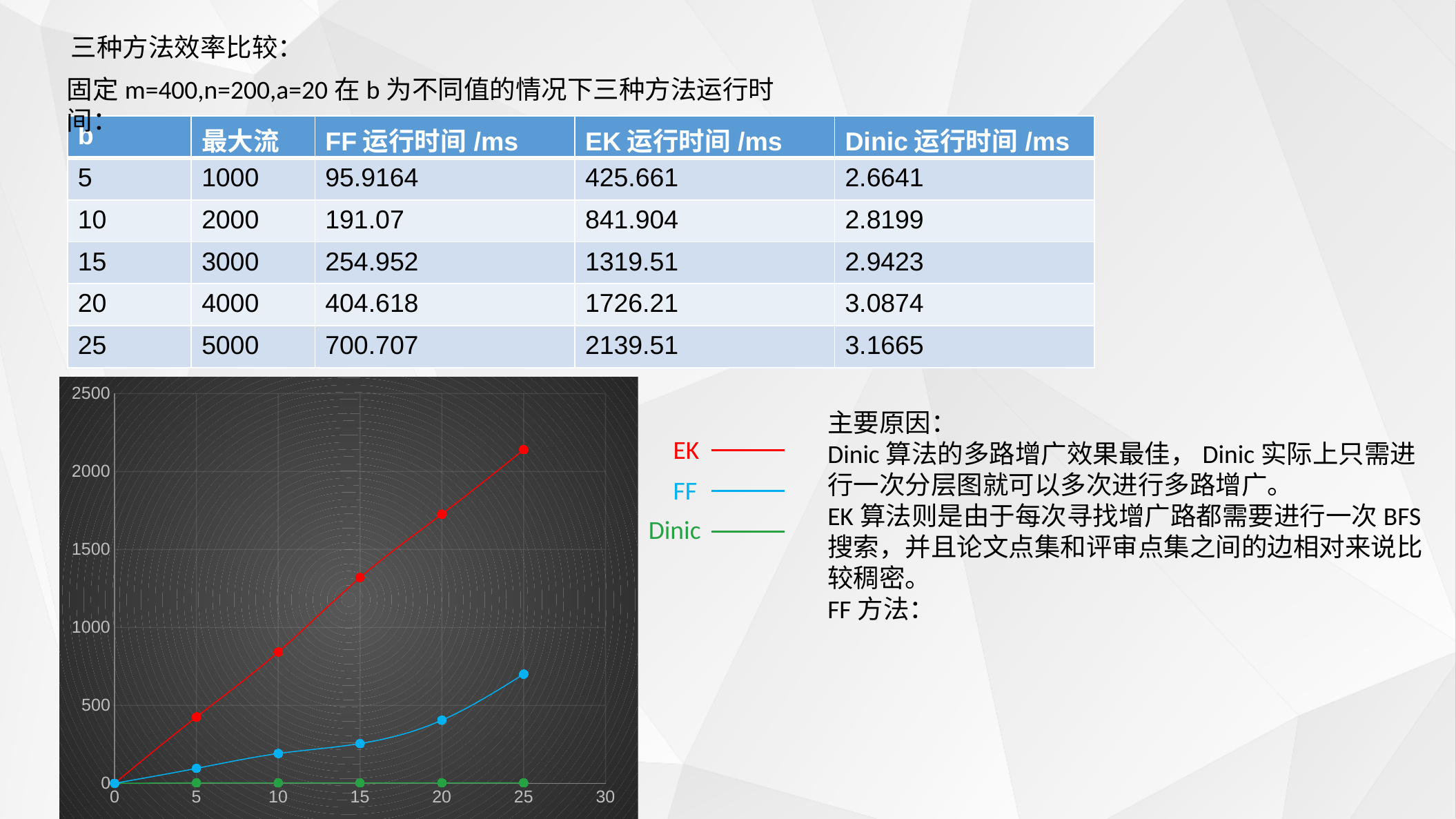

三种方法效率比较：
固定m=400,n=200,a=20在b为不同值的情况下三种方法运行时间：
| b | 最大流 | FF运行时间/ms | EK运行时间/ms | Dinic运行时间/ms |
| --- | --- | --- | --- | --- |
| 5 | 1000 | 95.9164 | 425.661 | 2.6641 |
| 10 | 2000 | 191.07 | 841.904 | 2.8199 |
| 15 | 3000 | 254.952 | 1319.51 | 2.9423 |
| 20 | 4000 | 404.618 | 1726.21 | 3.0874 |
| 25 | 5000 | 700.707 | 2139.51 | 3.1665 |

### Chart

| Category | FF | EK | Dinic |
|---|---|---|---|
主要原因：
Dinic算法的多路增广效果最佳，Dinic实际上只需进行一次分层图就可以多次进行多路增广。
EK算法则是由于每次寻找增广路都需要进行一次BFS搜索，并且论文点集和评审点集之间的边相对来说比较稠密。
FF方法：
EK
FF
Dinic